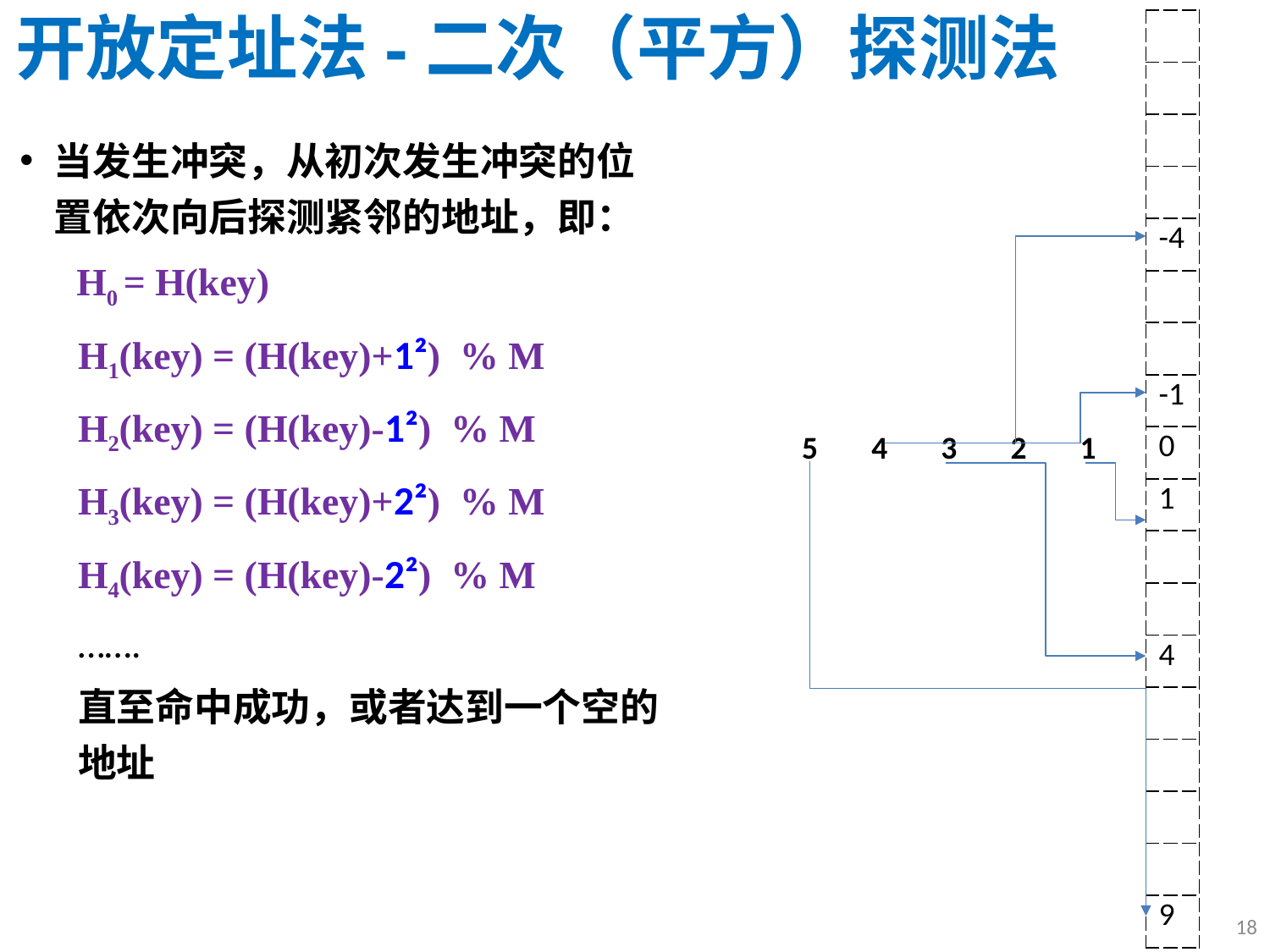

# 开放定址法-二次（平方）探测法
|  |
| --- |
|  |
|  |
|  |
| -4 |
|  |
|  |
| -1 |
| 0 |
| 1 |
|  |
|  |
| 4 |
|  |
|  |
|  |
|  |
| 9 |
当发生冲突，从初次发生冲突的位置依次向后探测紧邻的地址，即：
H0 = H(key)
H1(key) = (H(key)+1²)  % M
H2(key) = (H(key)-1²)  % M
H3(key) = (H(key)+2²)  % M
H4(key) = (H(key)-2²)  % M
…….
直至命中成功，或者达到一个空的地址
| 5 |  | 4 |  | 3 |  | 2 |  | 1 |
| --- | --- | --- | --- | --- | --- | --- | --- | --- |
18